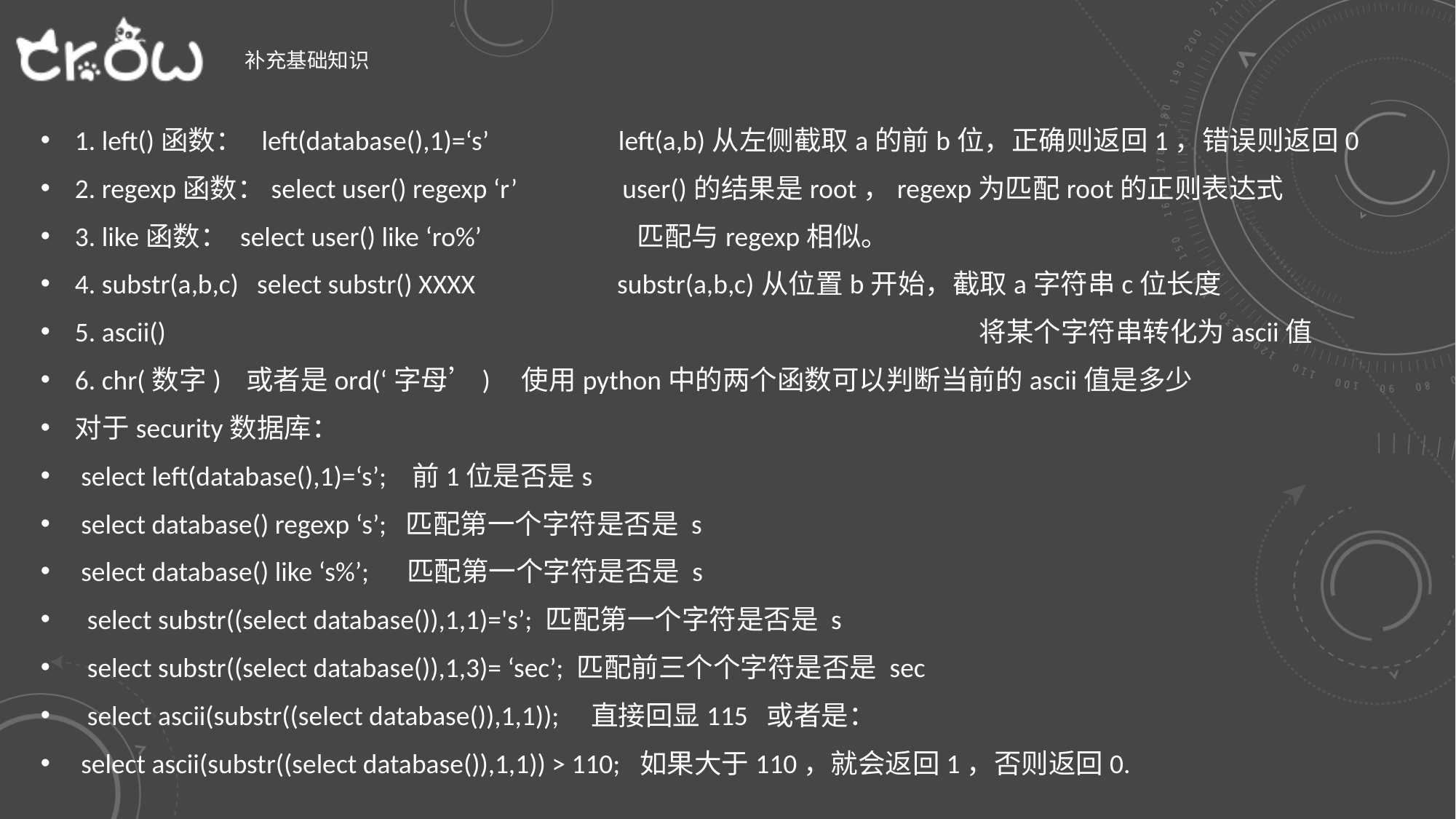

# 补充基础知识
1. left()函数：  left(database(),1)=‘s’                     left(a,b)从左侧截取a的前b位，正确则返回1，错误则返回0
2. regexp函数：select user() regexp ‘r’                 user()的结果是root，regexp为匹配root的正则表达式
3. like函数： select user() like ‘ro%’                        匹配与regexp相似。
4. substr(a,b,c)   select substr() XXXX                       substr(a,b,c)从位置b开始，截取a字符串c位长度
5. ascii()  								    将某个字符串转化为ascii值
6. chr(数字)   或者是ord(‘字母’)    使用python中的两个函数可以判断当前的ascii值是多少
对于security数据库：
 select left(database(),1)=‘s’;   前1位是否是s
 select database() regexp ‘s’;  匹配第一个字符是否是 s
 select database() like ‘s%’;     匹配第一个字符是否是 s
  select substr((select database()),1,1)='s’; 匹配第一个字符是否是 s
  select substr((select database()),1,3)= ‘sec’; 匹配前三个个字符是否是 sec
  select ascii(substr((select database()),1,1));    直接回显115  或者是：
 select ascii(substr((select database()),1,1)) > 110;  如果大于110，就会返回1，否则返回0.